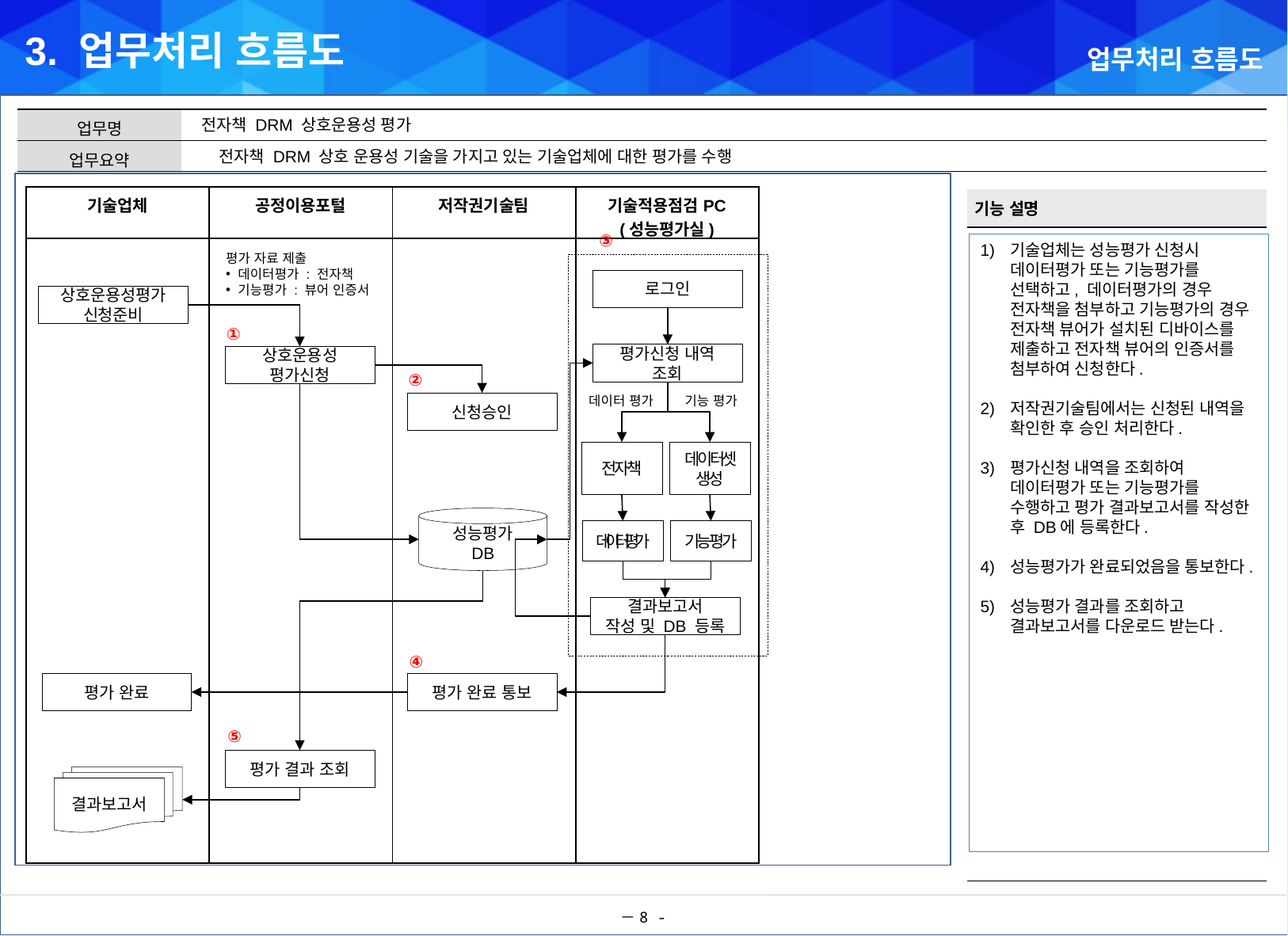

3. 업무처리 흐름도
업무처리 흐름도
전자책 DRM 상호운용성 평가
전자책 DRM 상호 운용성 기술을 가지고 있는 기술업체에 대한 평가를 수행
| 기술업체 | 공정이용포털 | 저작권기술팀 | 기술적용점검PC (성능평가실) |
| --- | --- | --- | --- |
|  |  |  |  |
③
기술업체는 성능평가 신청시 데이터평가 또는 기능평가를 선택하고, 데이터평가의 경우 전자책을 첨부하고 기능평가의 경우 전자책 뷰어가 설치된 디바이스를 제출하고 전자책 뷰어의 인증서를 첨부하여 신청한다.

저작권기술팀에서는 신청된 내역을 확인한 후 승인 처리한다.

평가신청 내역을 조회하여 데이터평가 또는 기능평가를 수행하고 평가 결과보고서를 작성한 후 DB에 등록한다.

성능평가가 완료되었음을 통보한다.

성능평가 결과를 조회하고 결과보고서를 다운로드 받는다.

평가 자료 제출
데이터평가 : 전자책
기능평가 : 뷰어 인증서

로그인
상호운용성평가
신청준비
①
평가신청 내역 조회
상호운용성
평가신청
②
데이터 평가
기능 평가
신청승인
전자책
데이터셋 생성
성능평가
DB
데이터평가
기능평가
결과보고서
작성 및 DB 등록
④
평가 완료
평가 완료 통보
⑤
평가 결과 조회
결과보고서